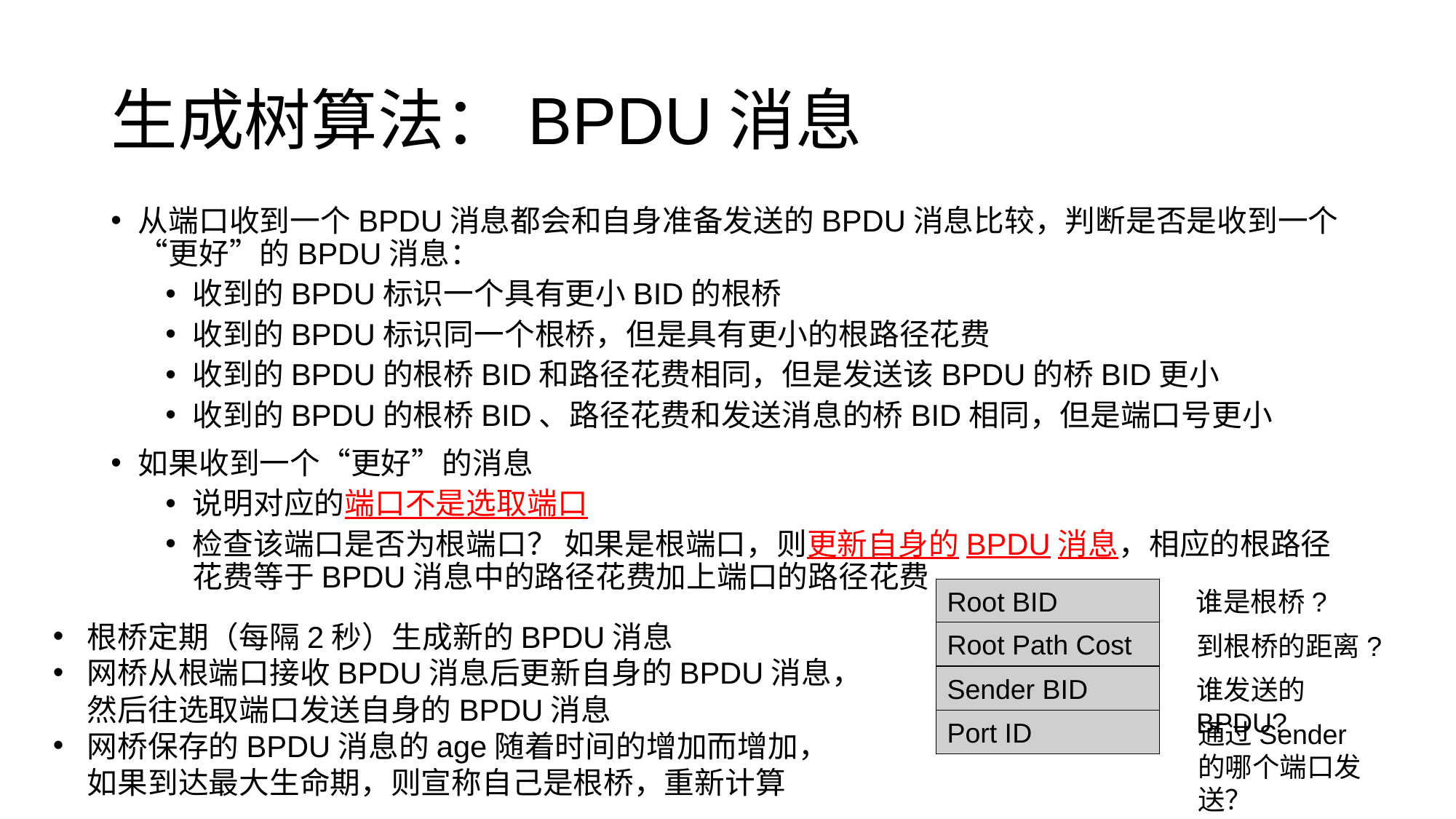

# 生成树算法：BPDU消息
从端口收到一个BPDU消息都会和自身准备发送的BPDU消息比较，判断是否是收到一个“更好”的BPDU消息：
收到的BPDU标识一个具有更小BID的根桥
收到的BPDU标识同一个根桥，但是具有更小的根路径花费
收到的BPDU的根桥BID和路径花费相同，但是发送该BPDU的桥BID更小
收到的BPDU的根桥BID、路径花费和发送消息的桥BID相同，但是端口号更小
如果收到一个“更好”的消息
说明对应的端口不是选取端口
检查该端口是否为根端口？ 如果是根端口，则更新自身的BPDU消息，相应的根路径花费等于BPDU消息中的路径花费加上端口的路径花费

Root BID
谁是根桥?
Root Path Cost
到根桥的距离?
Sender BID
谁发送的BPDU?
Port ID
通过Sender的哪个端口发送？
根桥定期（每隔2秒）生成新的BPDU消息
网桥从根端口接收BPDU消息后更新自身的BPDU消息，然后往选取端口发送自身的BPDU消息
网桥保存的BPDU消息的age随着时间的增加而增加，如果到达最大生命期，则宣称自己是根桥，重新计算